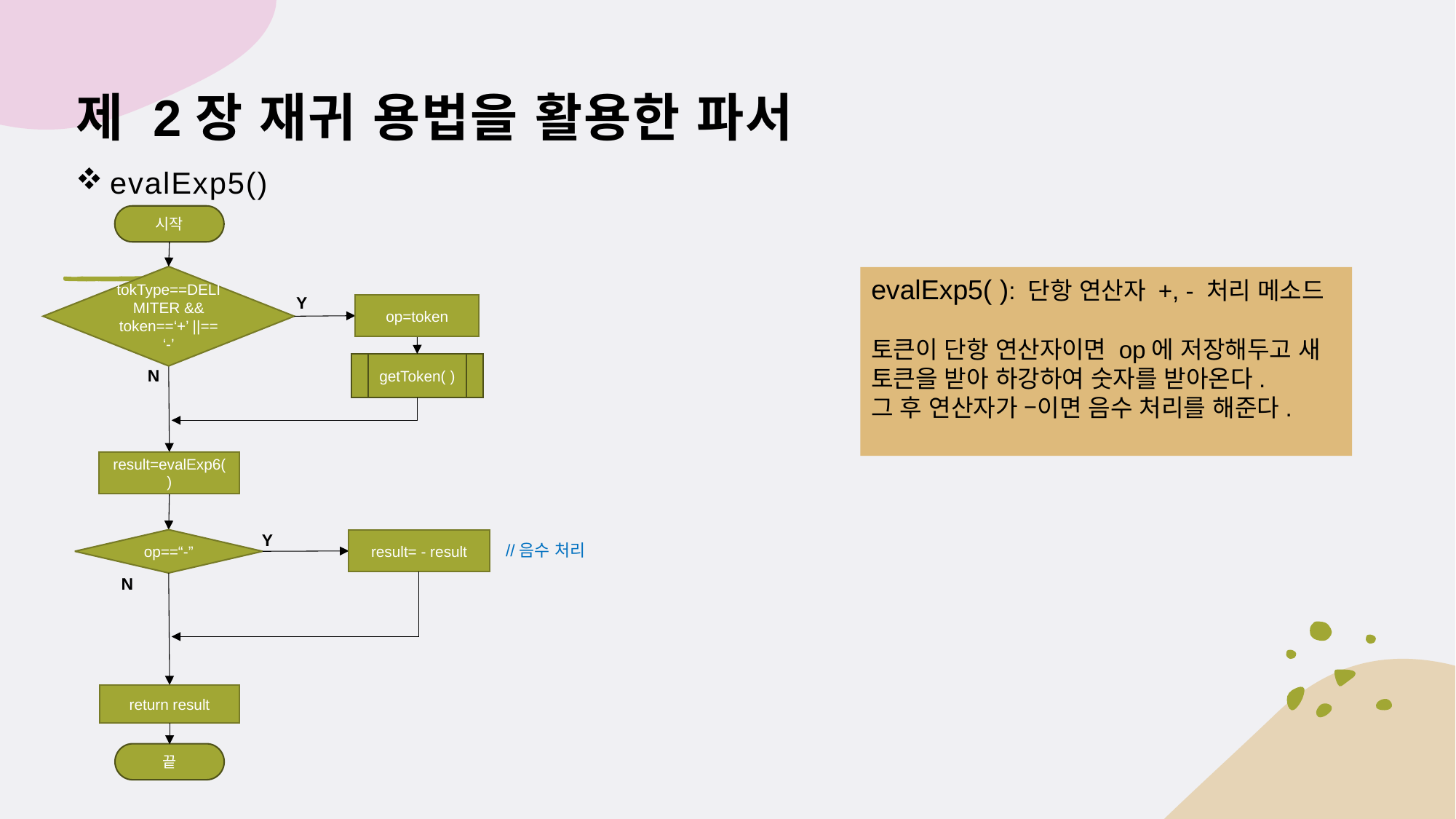

# 제 2장 재귀 용법을 활용한 파서
evalExp5()

시작

tokType==DELIMITER && token==‘+’ ||== ‘-’

evalExp5( ): 단항 연산자 +, - 처리 메소드

토큰이 단항 연산자이면 op에 저장해두고 새 토큰을 받아 하강하여 숫자를 받아온다.
그 후 연산자가 –이면 음수 처리를 해준다.

Y
op=token
getToken( )
N
result=evalExp6( )
Y
op==“-”
result= - result
//음수 처리
N
return result
끝